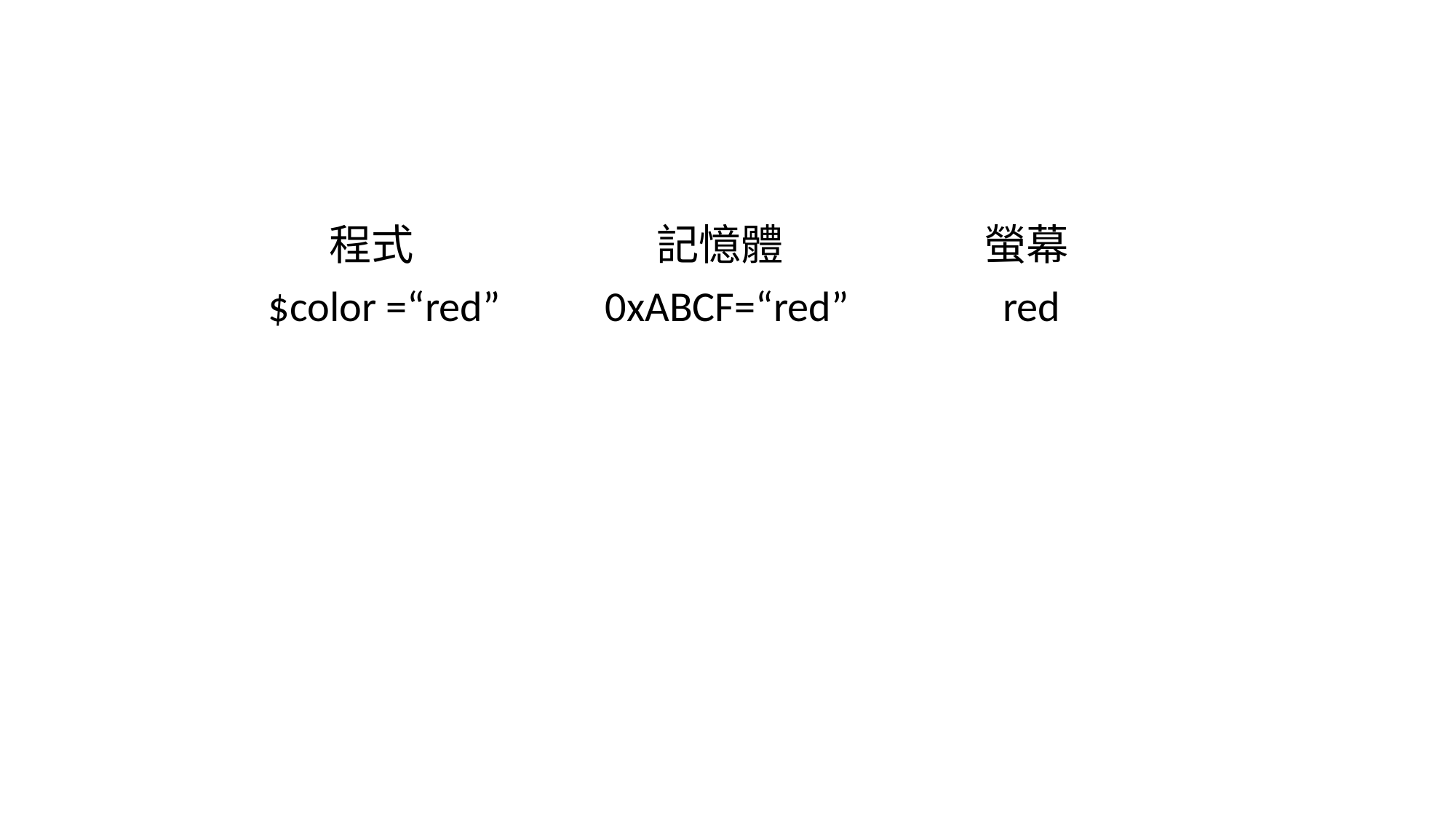

程式			記憶體		螢幕
	     $color =“red”	      0xABCF=“red”                red